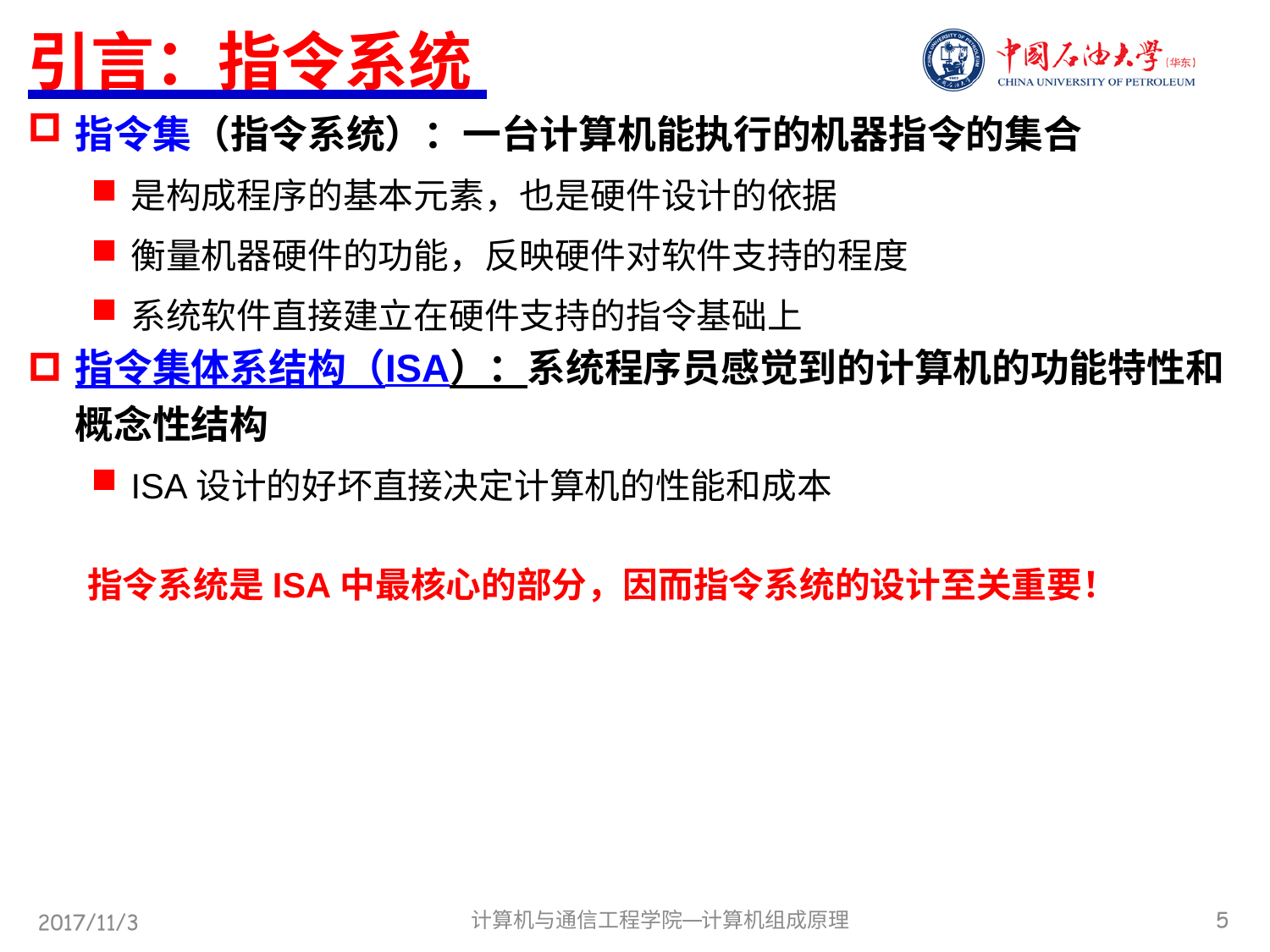

# 引言：指令系统
指令集（指令系统）：一台计算机能执行的机器指令的集合
是构成程序的基本元素，也是硬件设计的依据
衡量机器硬件的功能，反映硬件对软件支持的程度
系统软件直接建立在硬件支持的指令基础上
指令集体系结构（ISA）：系统程序员感觉到的计算机的功能特性和概念性结构
ISA设计的好坏直接决定计算机的性能和成本
指令系统是ISA中最核心的部分，因而指令系统的设计至关重要！
计算机与通信工程学院—计算机组成原理
5
2017/11/3